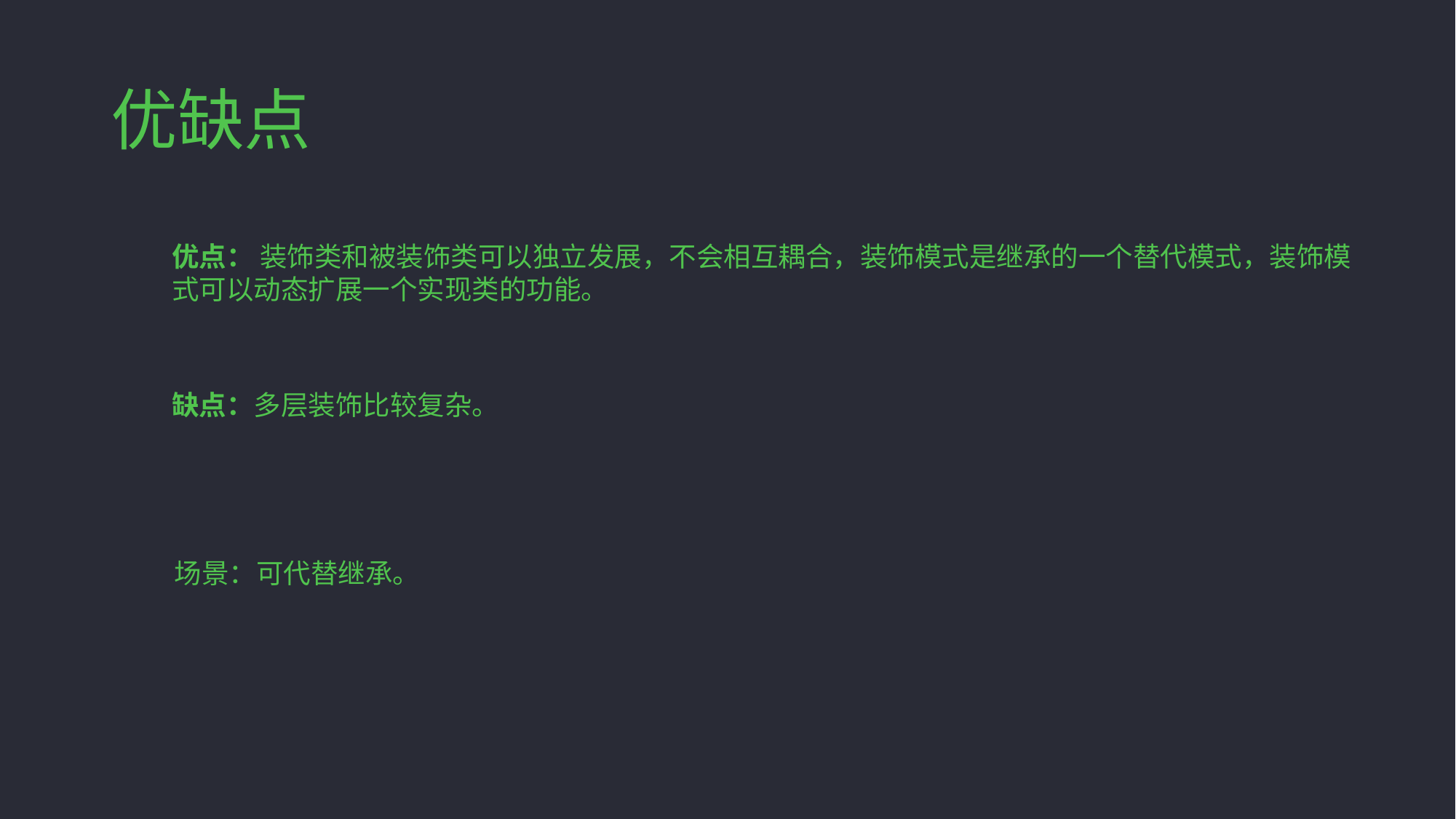

# 优缺点
优点： 装饰类和被装饰类可以独立发展，不会相互耦合，装饰模式是继承的一个替代模式，装饰模式可以动态扩展一个实现类的功能。
缺点：多层装饰比较复杂。
场景：可代替继承。